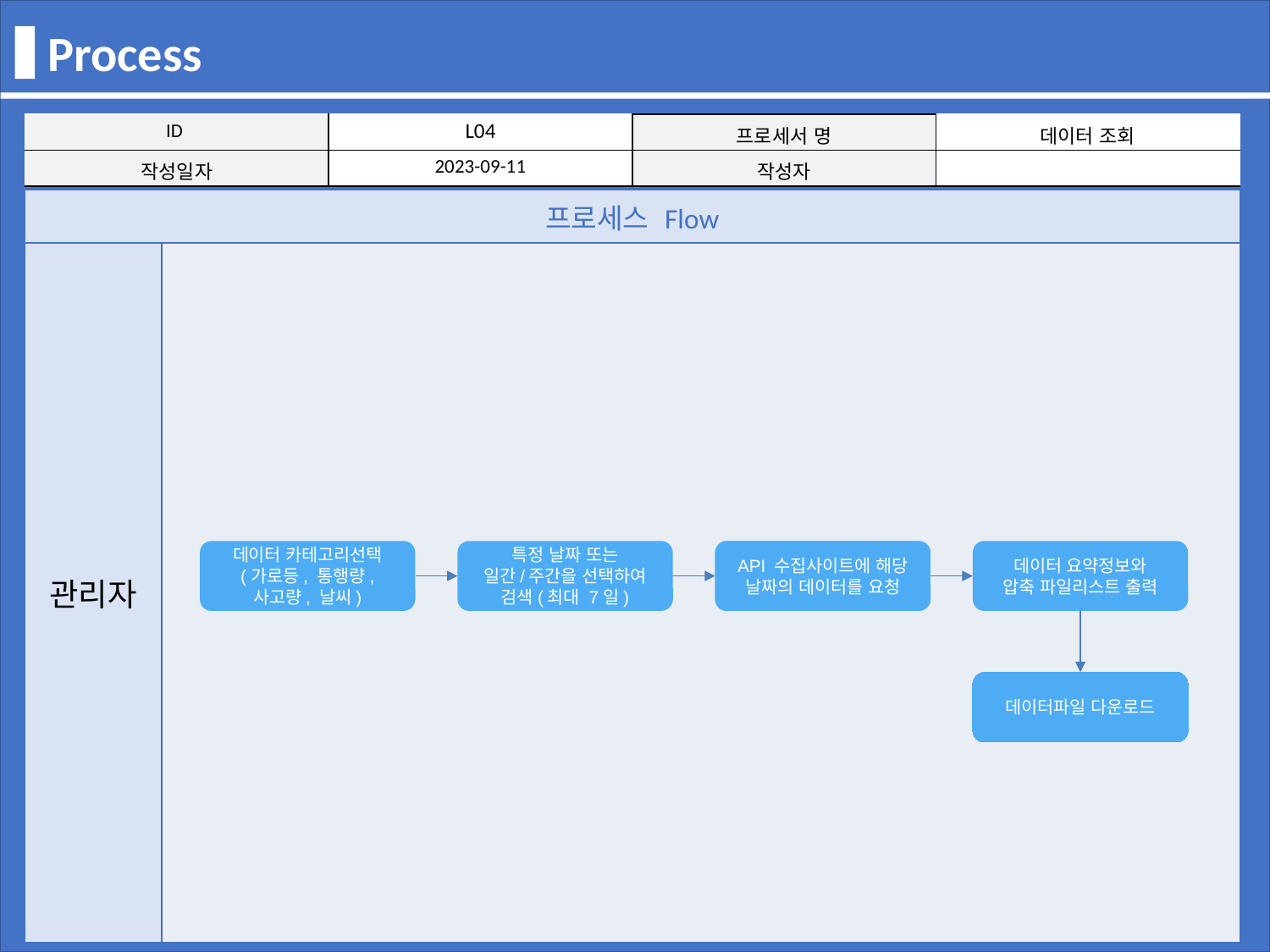

Process

| ID | L04 | 프로세서 명 | 데이터 조회 |
| --- | --- | --- | --- |
| 작성일자 | 2023-09-11 | 작성자 |  |
| 프로세스 Flow |  |
| --- | --- |
| 관리자 |  |
데이터 카테고리선택
(가로등, 통행량, 사고량, 날씨)
특정 날짜 또는
일간/주간을 선택하여 검색(최대 7일)
가입
API 수집사이트에 해당 날짜의 데이터를 요청
데이터 요약정보와
압축 파일리스트 출력
데이터파일 다운로드